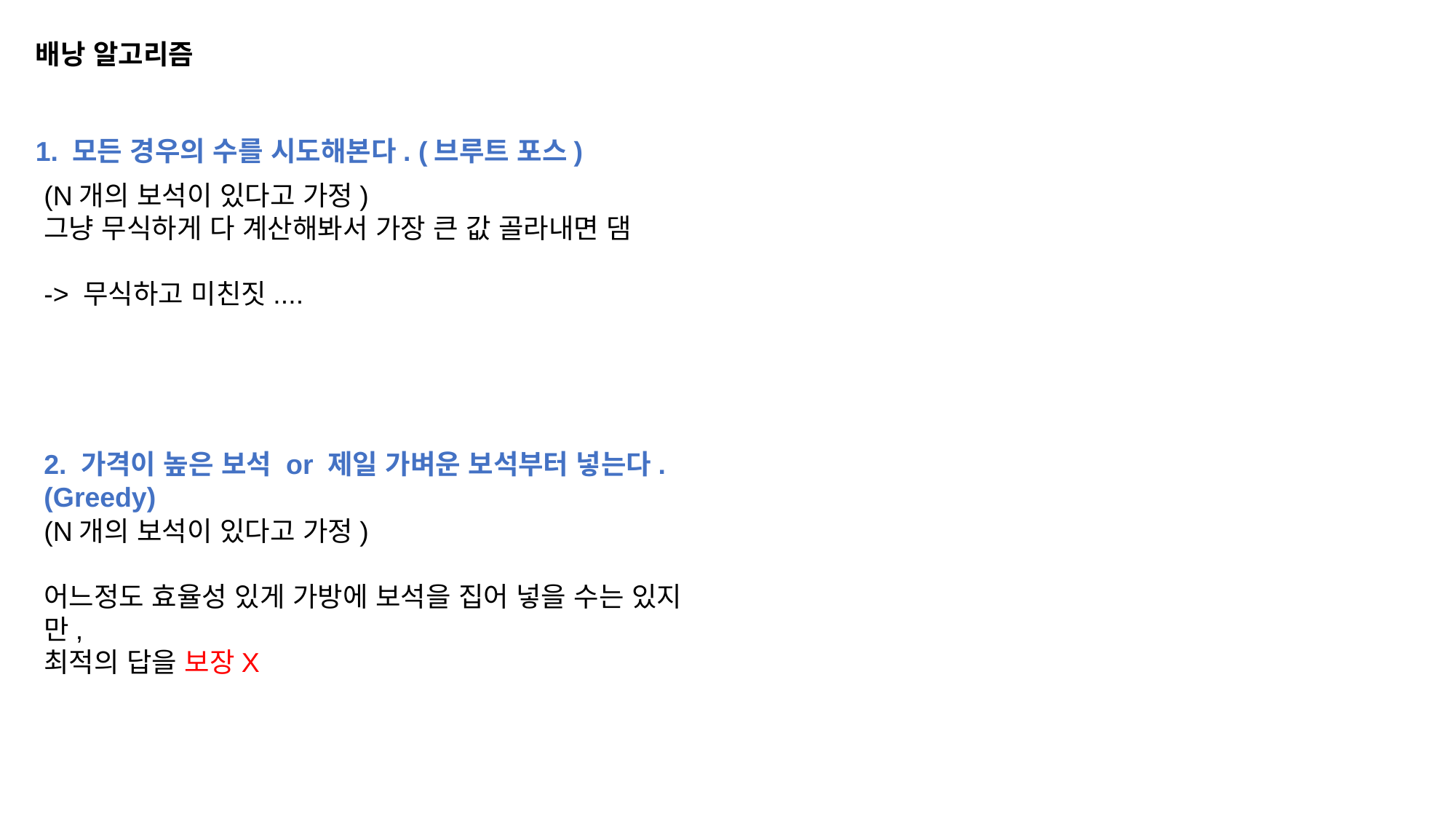

배낭 알고리즘
1. 모든 경우의 수를 시도해본다. (브루트 포스)
(N개의 보석이 있다고 가정)
그냥 무식하게 다 계산해봐서 가장 큰 값 골라내면 댐

-> 무식하고 미친짓....
2. 가격이 높은 보석 or 제일 가벼운 보석부터 넣는다. (Greedy)
(N개의 보석이 있다고 가정)

어느정도 효율성 있게 가방에 보석을 집어 넣을 수는 있지만,
최적의 답을 보장X